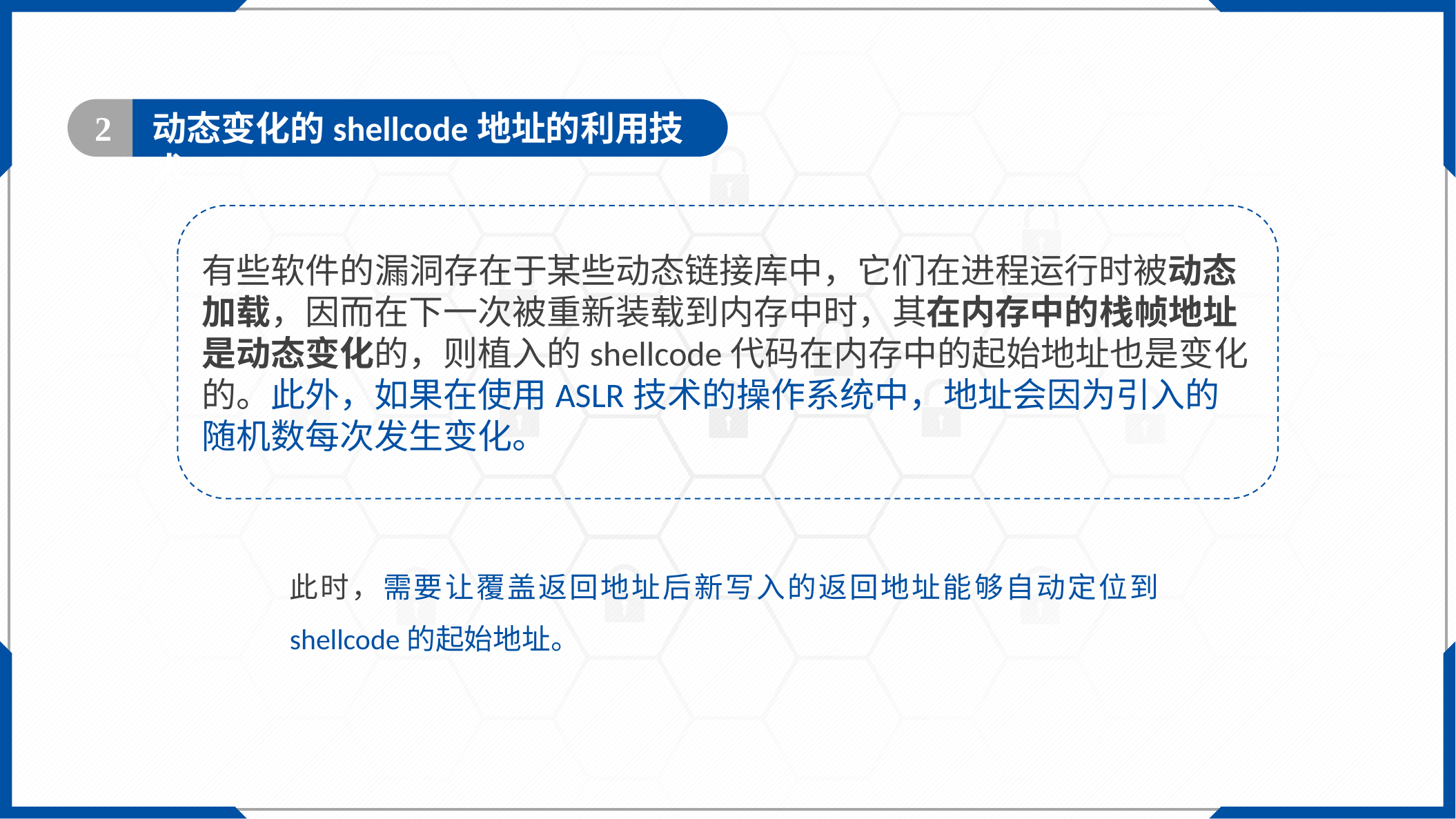

2
动态变化的shellcode地址的利用技术
有些软件的漏洞存在于某些动态链接库中，它们在进程运行时被动态加载，因而在下一次被重新装载到内存中时，其在内存中的栈帧地址是动态变化的，则植入的shellcode代码在内存中的起始地址也是变化的。此外，如果在使用ASLR技术的操作系统中，地址会因为引入的随机数每次发生变化。
此时，需要让覆盖返回地址后新写入的返回地址能够自动定位到shellcode的起始地址。